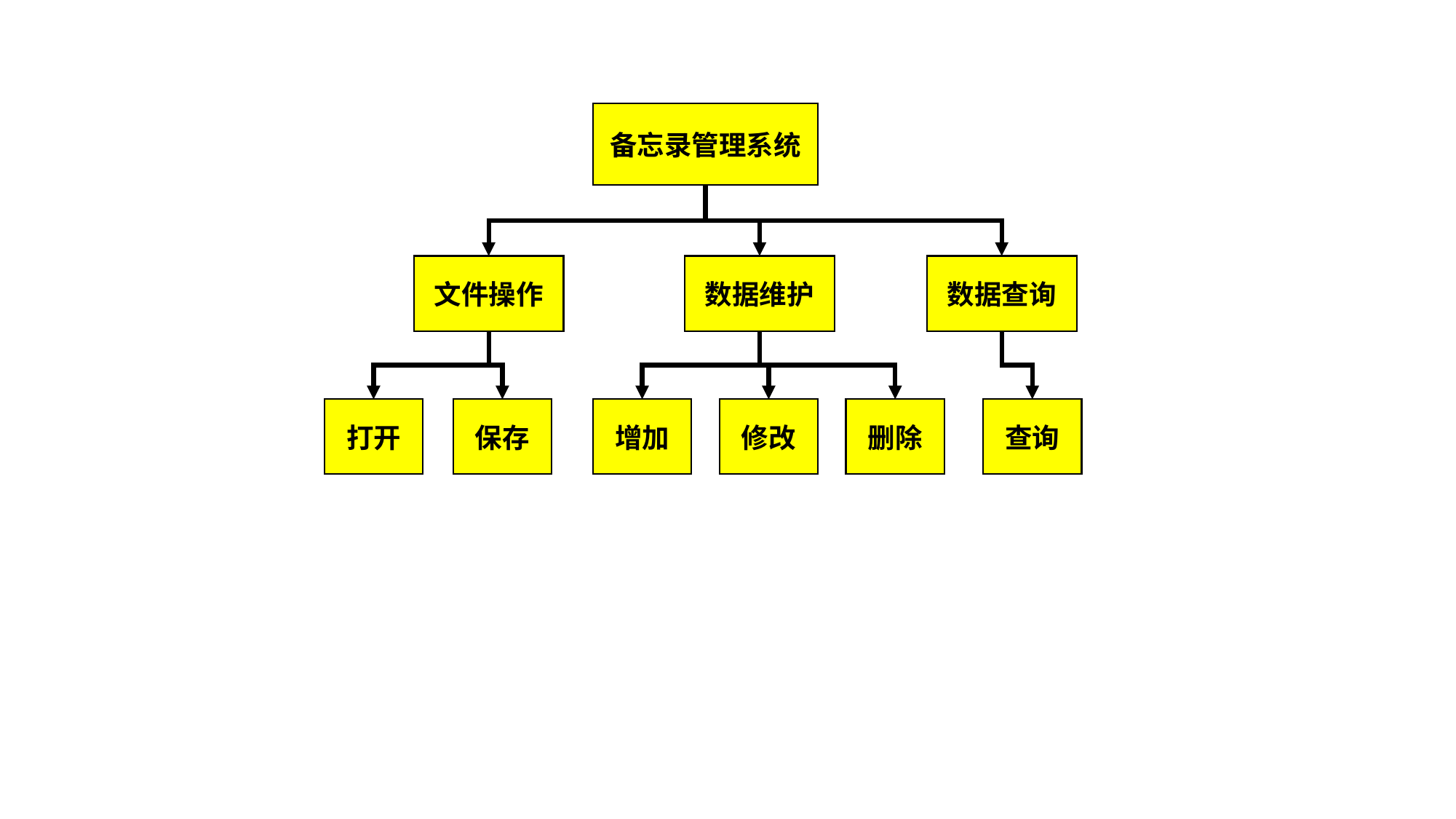

备忘录管理系统
文件操作
数据维护
数据查询
打开
保存
增加
修改
删除
查询